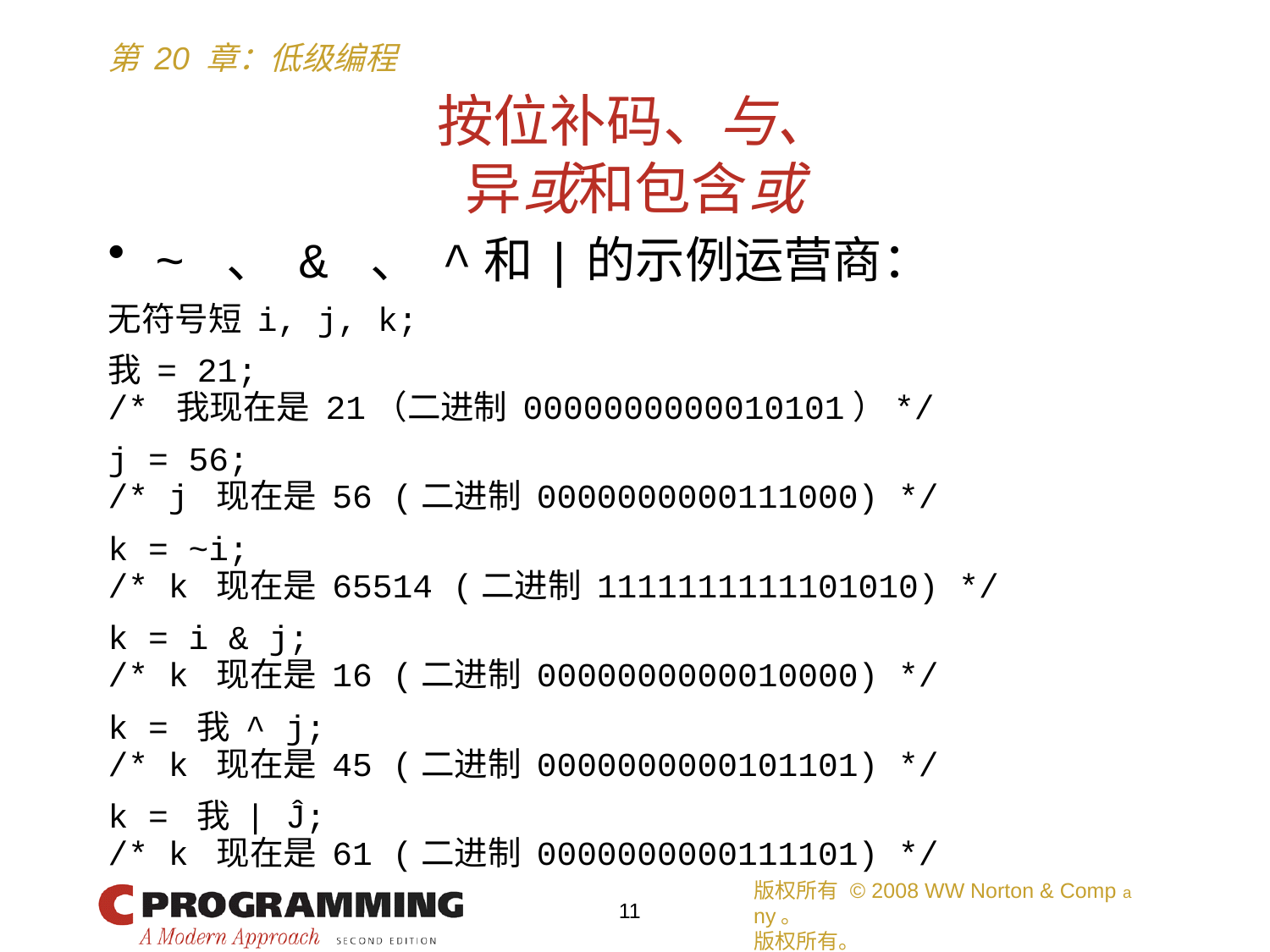

# 按位补码、与、 异或和包含或
~ 、 & 、 ^和|的示例运营商：
无符号短 i, j, k;

我 = 21;
/* 我现在是 21（二进制 0000000000010101）*/

j = 56;
/* j 现在是 56 (二进制 0000000000111000) */

k = ~i;
/* k 现在是 65514 (二进制 1111111111101010) */

k = i & j;
/* k 现在是 16 (二进制 0000000000010000) */

k = 我 ^ j;
/* k 现在是 45 (二进制 0000000000101101) */

k = 我 | Ĵ;
/* k 现在是 61 (二进制 0000000000111101) */
版权所有 © 2008 WW Norton & Comp a ny。
版权所有。
11